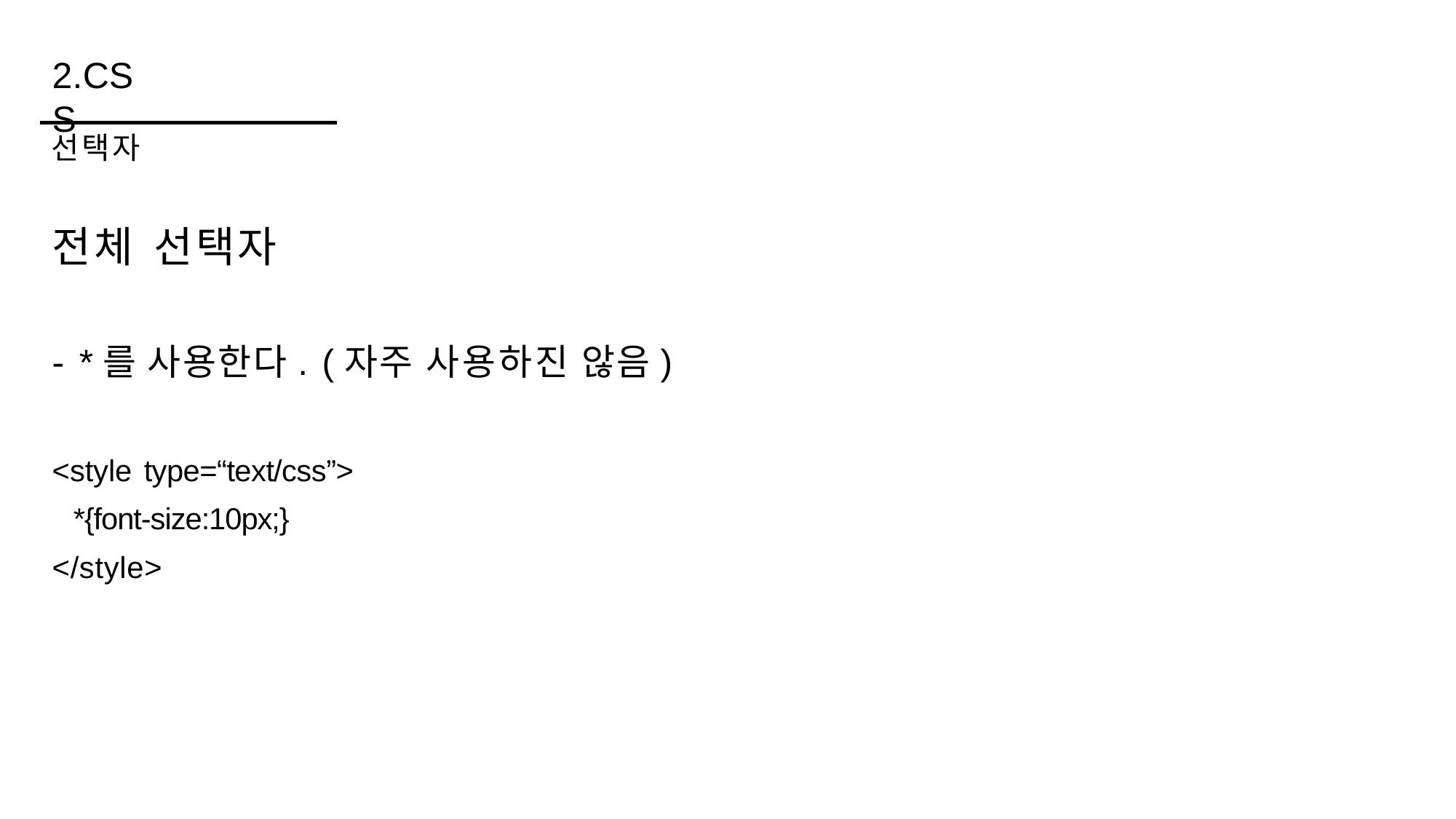

# 2.CSS

선택자

전체 선택자

- *를 사용한다. (자주 사용하진 않음)

<style type=“text/css”>
*{font-size:10px;}
</style>